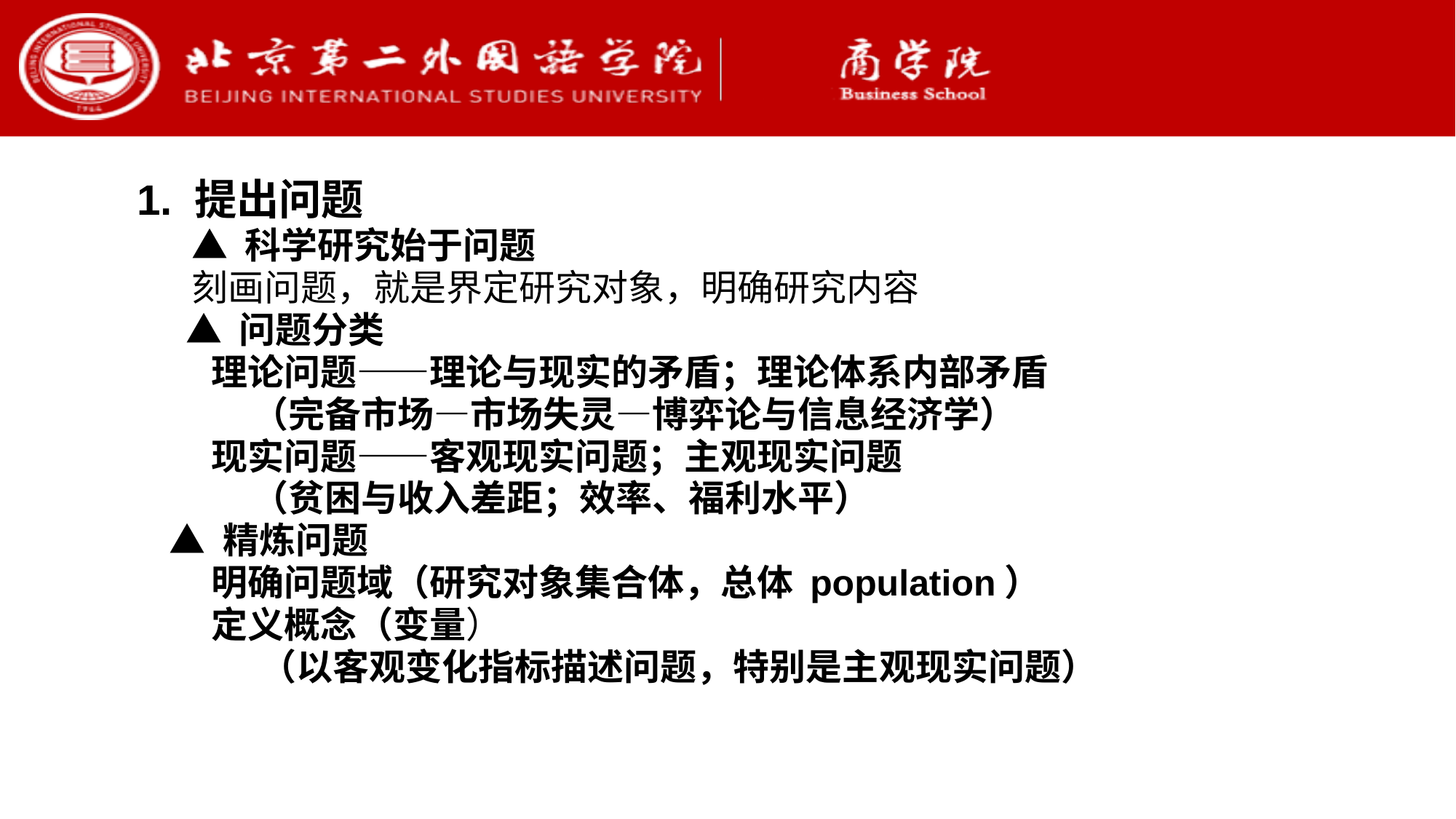

1. 提出问题
▲ 科学研究始于问题
刻画问题，就是界定研究对象，明确研究内容
	 ▲ 问题分类
        理论问题——理论与现实的矛盾；理论体系内部矛盾
             （完备市场—市场失灵—博弈论与信息经济学）
        现实问题——客观现实问题；主观现实问题
             （贫困与收入差距；效率、福利水平）
    ▲ 精炼问题
        明确问题域（研究对象集合体，总体 population）
        定义概念（变量）
              （以客观变化指标描述问题，特别是主观现实问题）